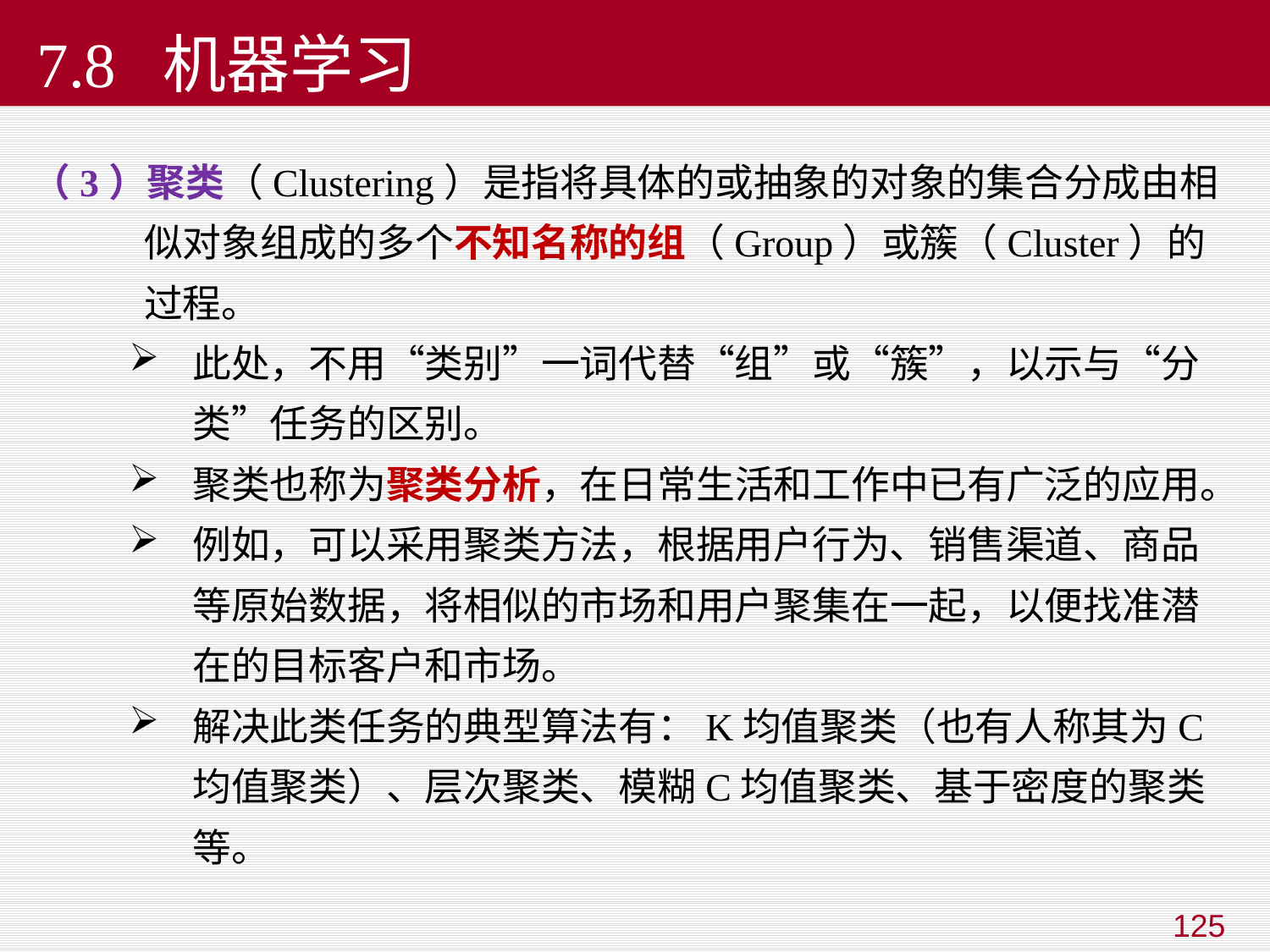

7.8  机器学习
（3）聚类（Clustering）是指将具体的或抽象的对象的集合分成由相似对象组成的多个不知名称的组（Group）或簇（Cluster）的过程。
此处，不用“类别”一词代替“组”或“簇”，以示与“分类”任务的区别。
聚类也称为聚类分析，在日常生活和工作中已有广泛的应用。
例如，可以采用聚类方法，根据用户行为、销售渠道、商品等原始数据，将相似的市场和用户聚集在一起，以便找准潜在的目标客户和市场。
解决此类任务的典型算法有：K均值聚类（也有人称其为C均值聚类）、层次聚类、模糊C均值聚类、基于密度的聚类等。

125